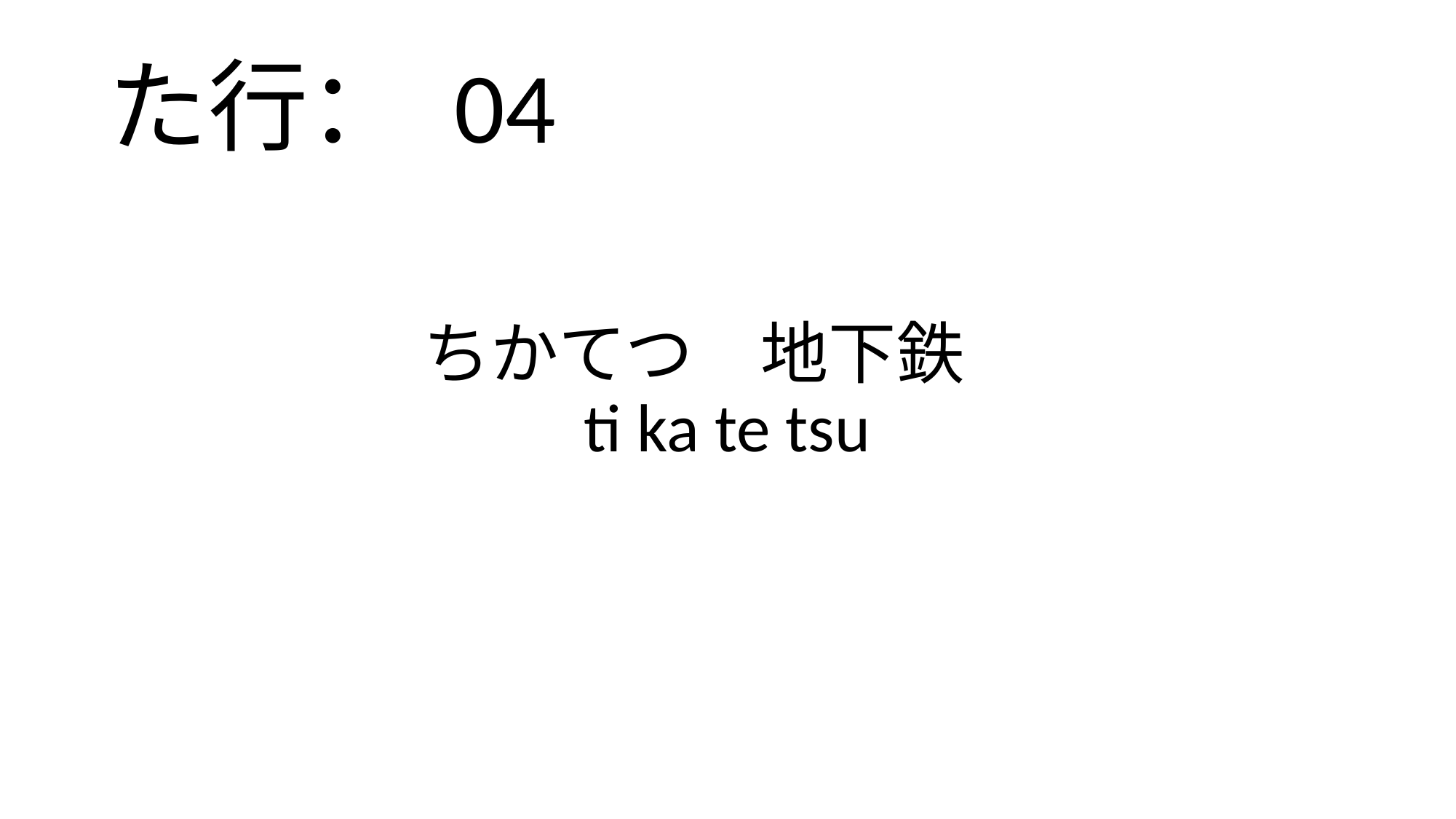

た行： 04
# ちかてつ　地下鉄　 ti ka te tsu